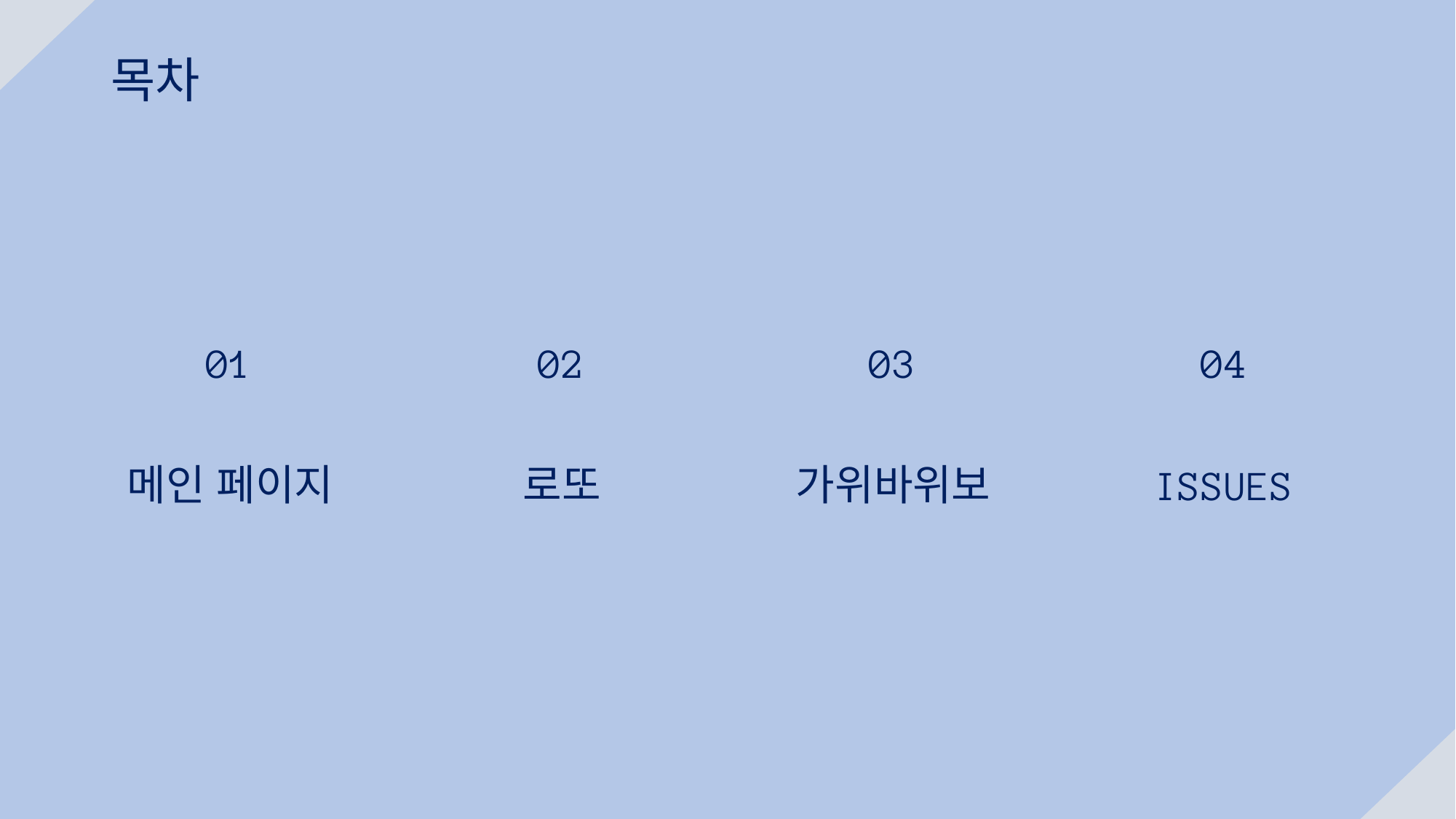

# 목차
02

로또
03

가위바위보
04

ISSUES
01

메인 페이지